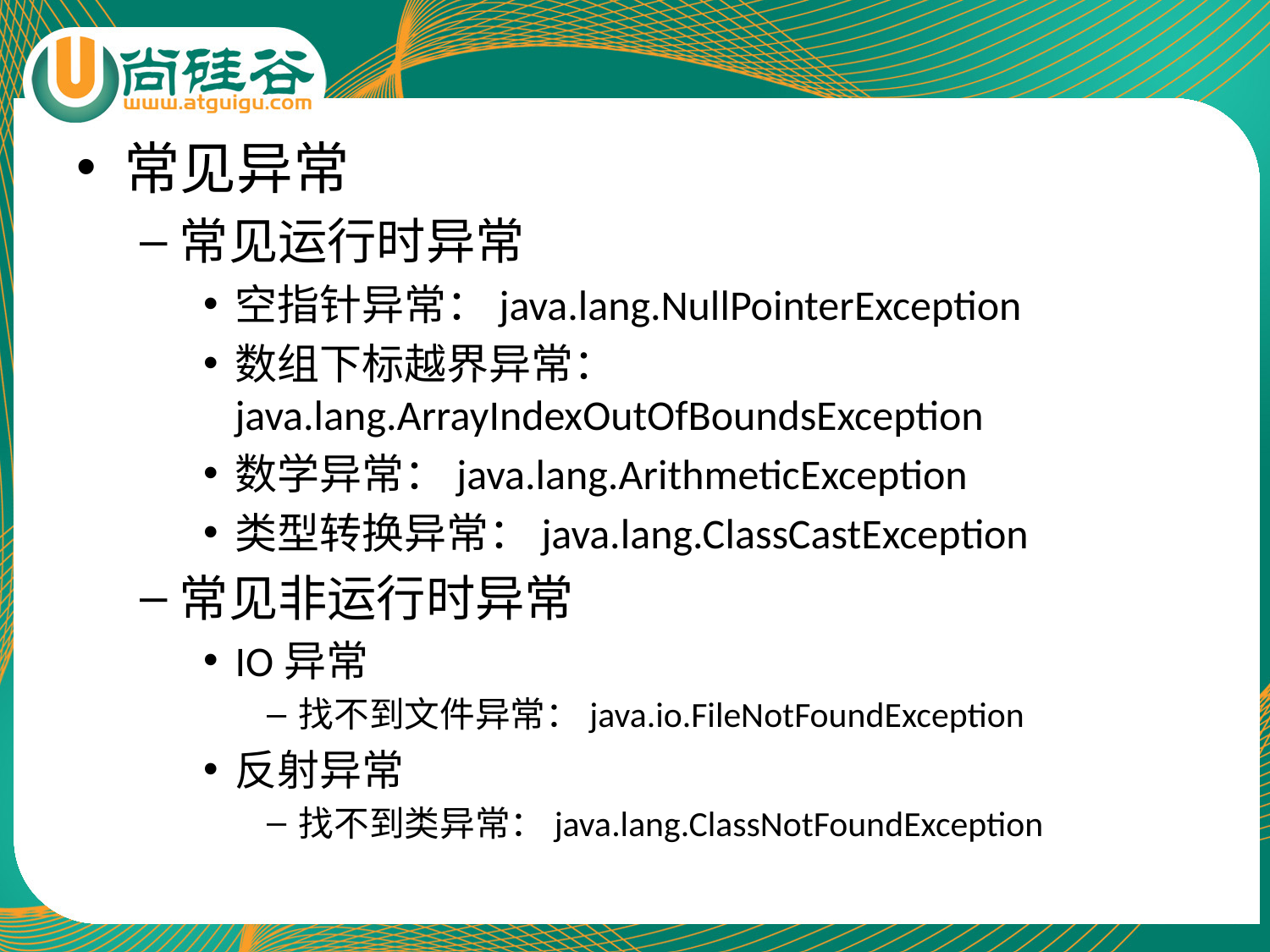

常见异常
常见运行时异常
空指针异常：java.lang.NullPointerException
数组下标越界异常：java.lang.ArrayIndexOutOfBoundsException
数学异常：java.lang.ArithmeticException
类型转换异常：java.lang.ClassCastException
常见非运行时异常
IO异常
找不到文件异常：java.io.FileNotFoundException
反射异常
找不到类异常：java.lang.ClassNotFoundException